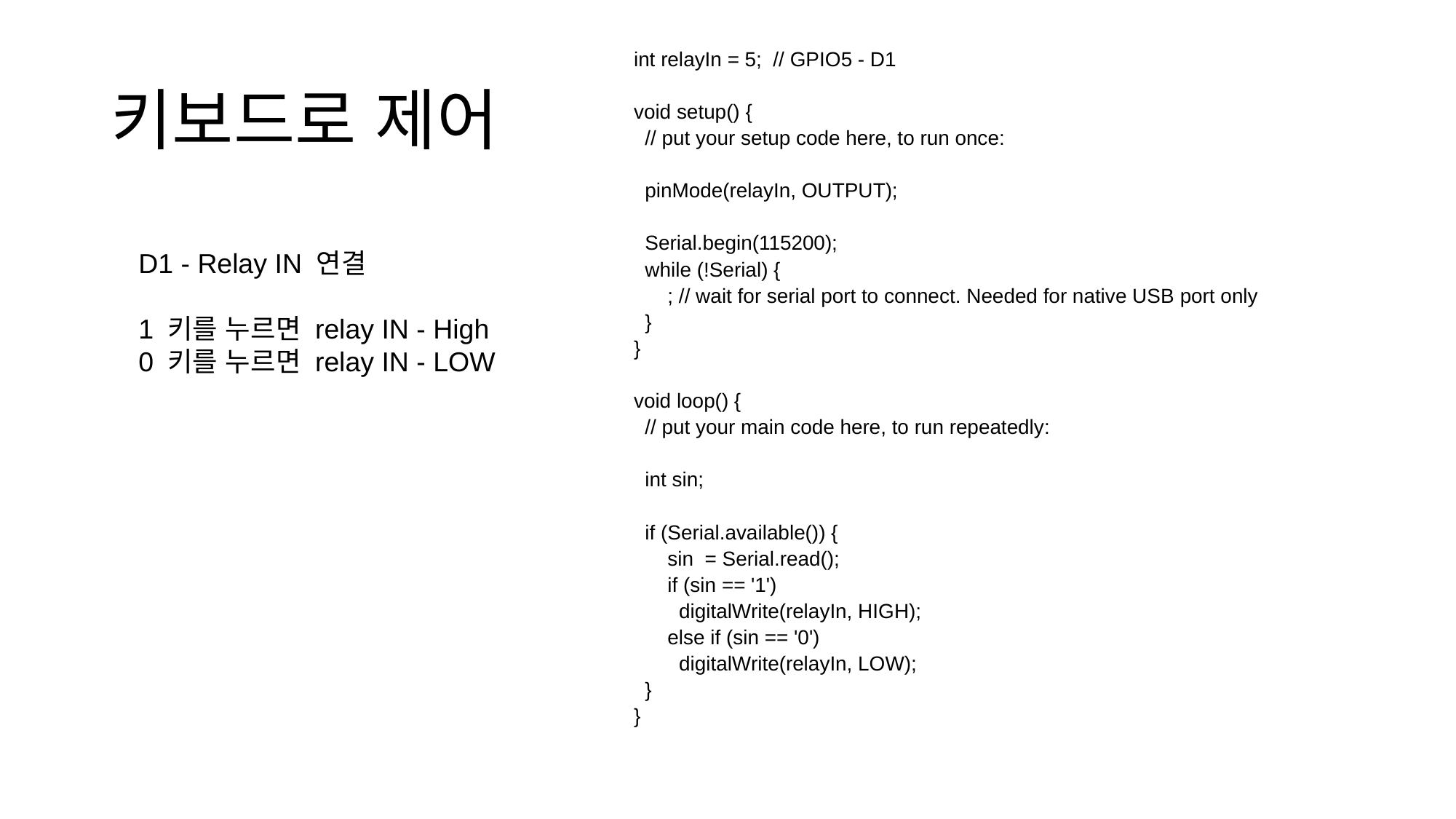

# 키보드로 제어
int relayIn = 5;  // GPIO5 - D1

void setup() {
  // put your setup code here, to run once:

  pinMode(relayIn, OUTPUT);

  Serial.begin(115200);
  while (!Serial) {
      ; // wait for serial port to connect. Needed for native USB port only
  }
}

void loop() {
  // put your main code here, to run repeatedly:

  int sin;

  if (Serial.available()) {
      sin  = Serial.read();
      if (sin == '1')
        digitalWrite(relayIn, HIGH);
      else if (sin == '0')
        digitalWrite(relayIn, LOW);
  }
}
D1 - Relay IN 연결

1 키를 누르면 relay IN - High
0 키를 누르면 relay IN - LOW